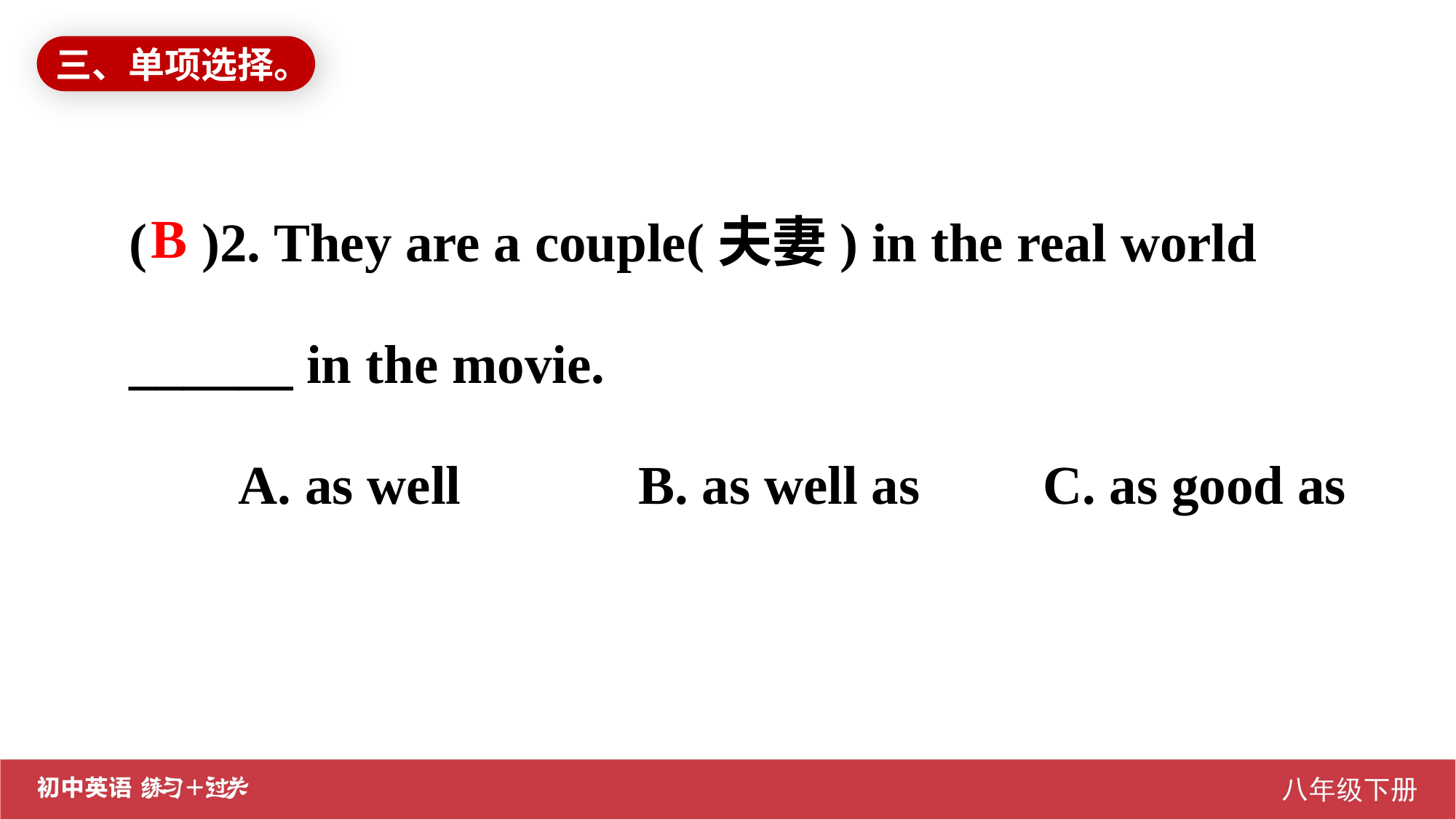

三、单项选择。
(    )2. They are a couple(夫妻) in the real world ______ in the movie.
	A. as well             B. as well as         C. as good as
B